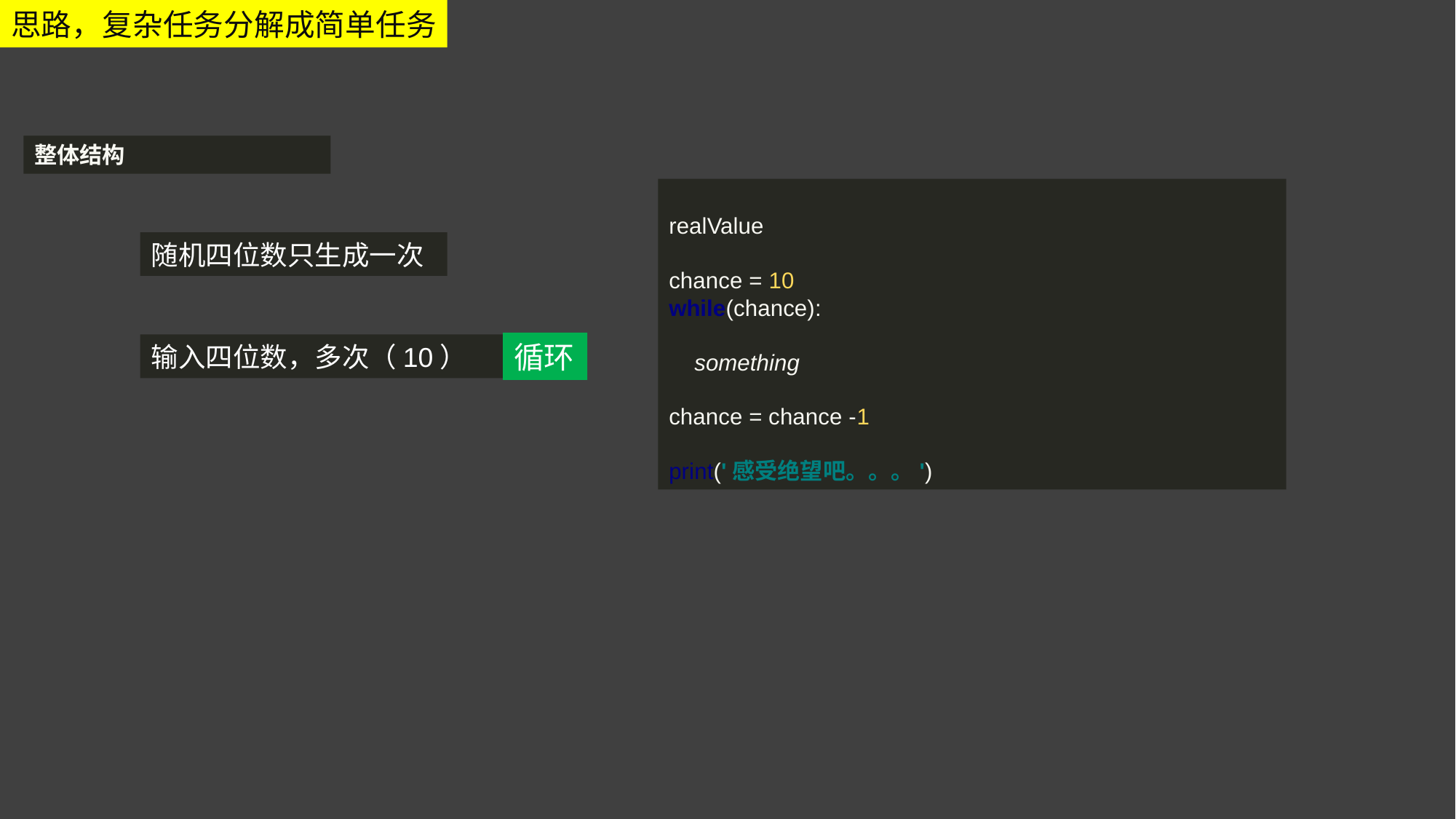

思路，复杂任务分解成简单任务
整体结构
realValue
chance = 10
while(chance):
    something
chance = chance -1
print('感受绝望吧。。。')
随机四位数只生成一次
循环
输入四位数，多次（10）